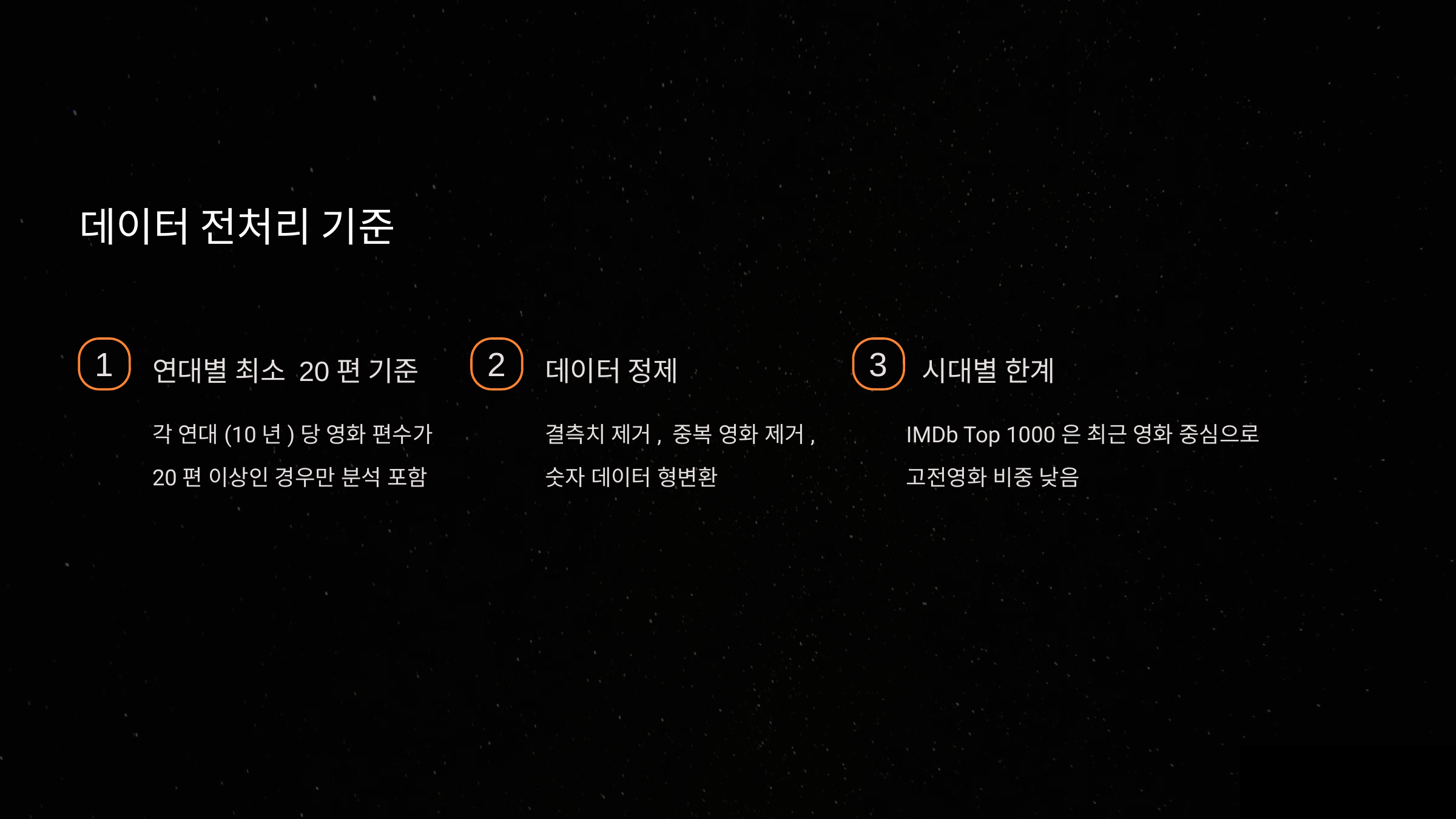

데이터 전처리 기준

1
2
3
연대별 최소 20편 기준
데이터 정제
시대별 한계
각 연대(10년)당 영화 편수가 20편 이상인 경우만 분석 포함
결측치 제거, 중복 영화 제거, 숫자 데이터 형변환
IMDb Top 1000은 최근 영화 중심으로 고전영화 비중 낮음